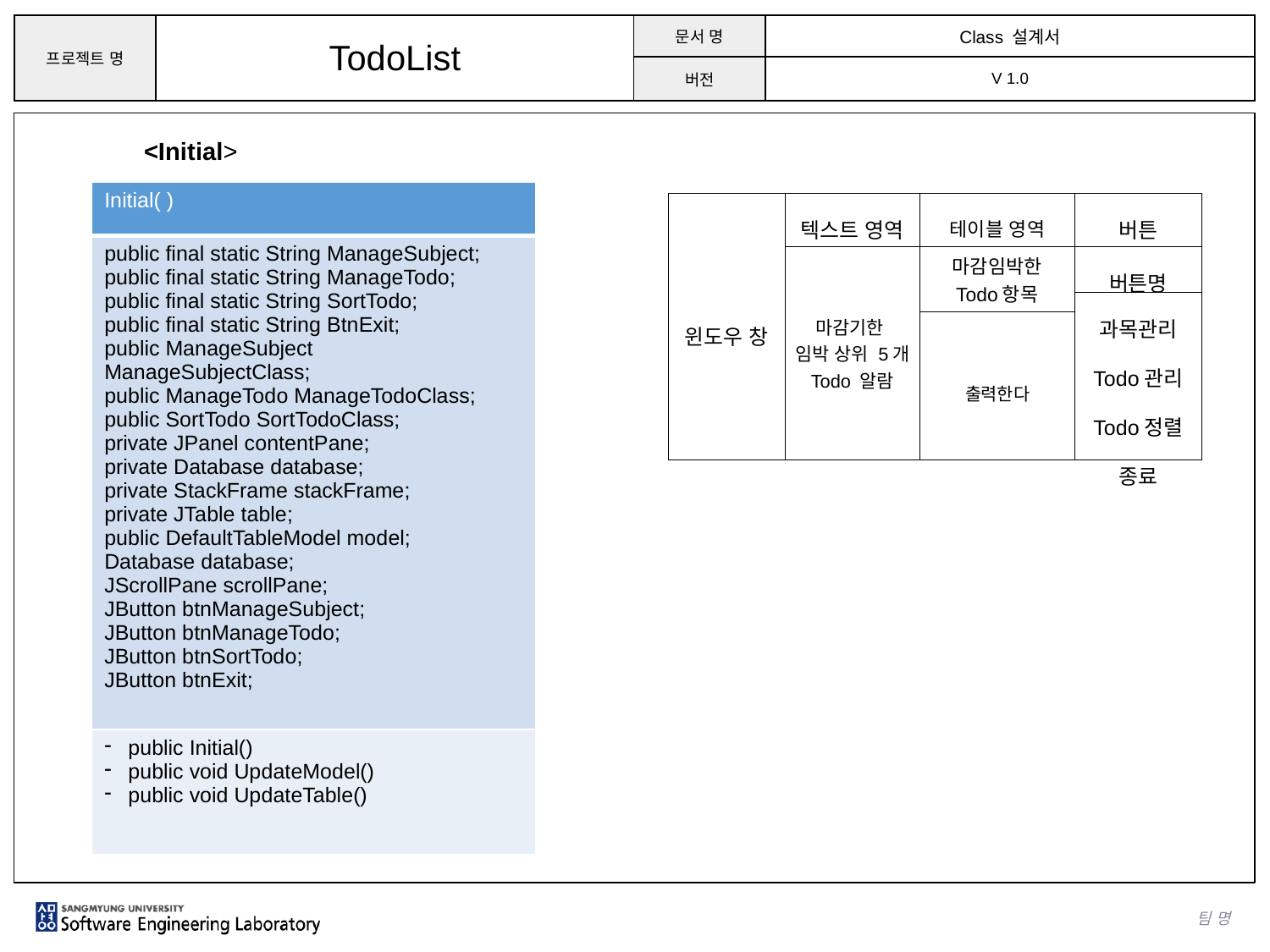

<Initial>
| Initial( ) |
| --- |
| public final static String ManageSubject; public final static String ManageTodo; public final static String SortTodo; public final static String BtnExit; public ManageSubject ManageSubjectClass; public ManageTodo ManageTodoClass; public SortTodo SortTodoClass; private JPanel contentPane; private Database database; private StackFrame stackFrame; private JTable table; public DefaultTableModel model; Database database; JScrollPane scrollPane; JButton btnManageSubject; JButton btnManageTodo; JButton btnSortTodo; JButton btnExit; |
| public Initial() public void UpdateModel() public void UpdateTable() |
| 윈도우 창 | 텍스트 영역 | 테이블 영역 | 버튼 |
| --- | --- | --- | --- |
|  | 마감기한 임박 상위 5개 Todo 알람 | 마감임박한 Todo항목 | 버튼명 |
|  |  |  | 과목관리 Todo관리 Todo정렬 종료 |
|  |  | 출력한다 |  |
팀 명